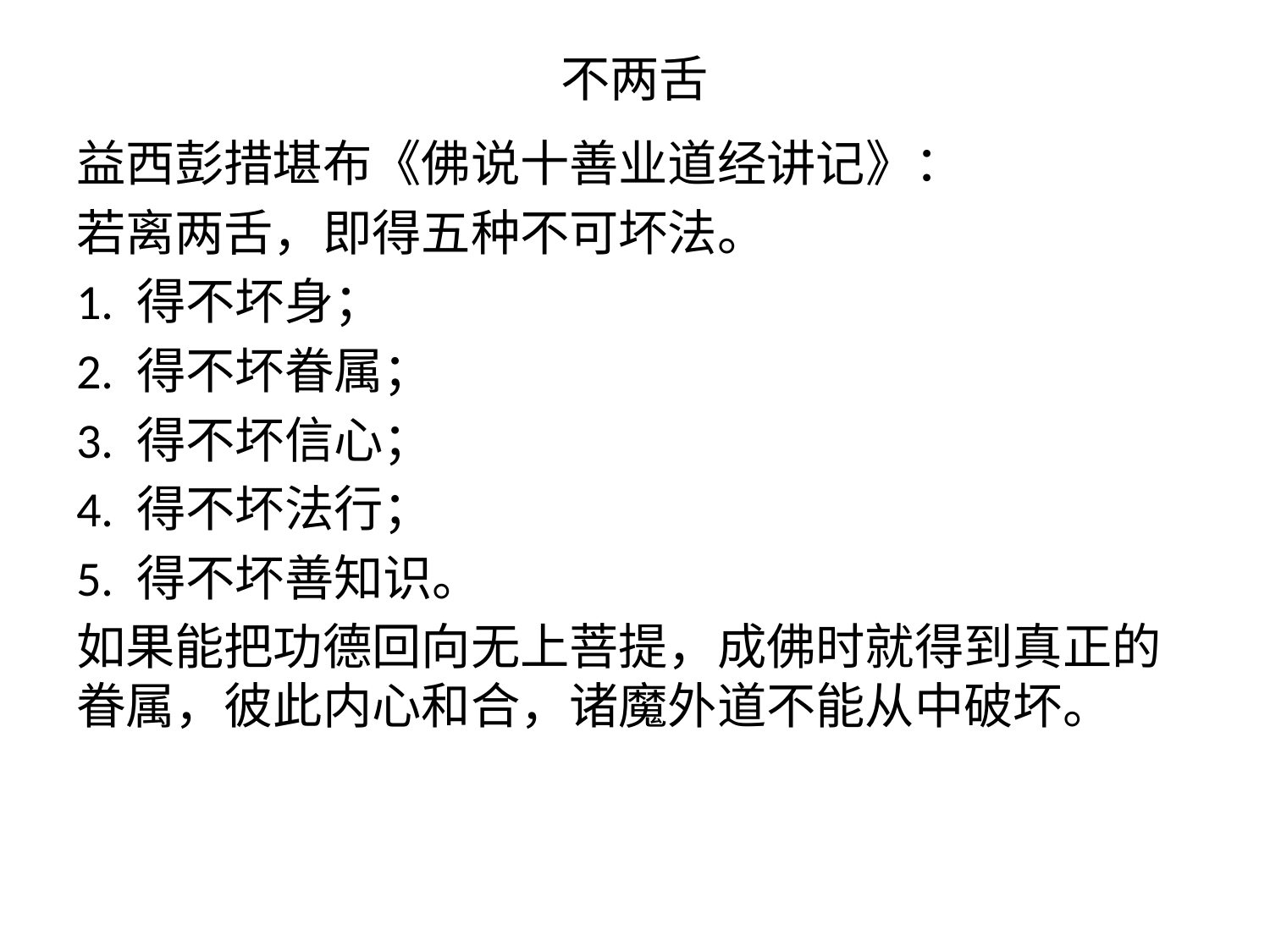

# 不两舌
益西彭措堪布《佛说十善业道经讲记》：
若离两舌，即得五种不可坏法。
1. 得不坏身；
2. 得不坏眷属；
3. 得不坏信心；
4. 得不坏法行；
5. 得不坏善知识。
如果能把功德回向无上菩提，成佛时就得到真正的眷属，彼此内心和合，诸魔外道不能从中破坏。